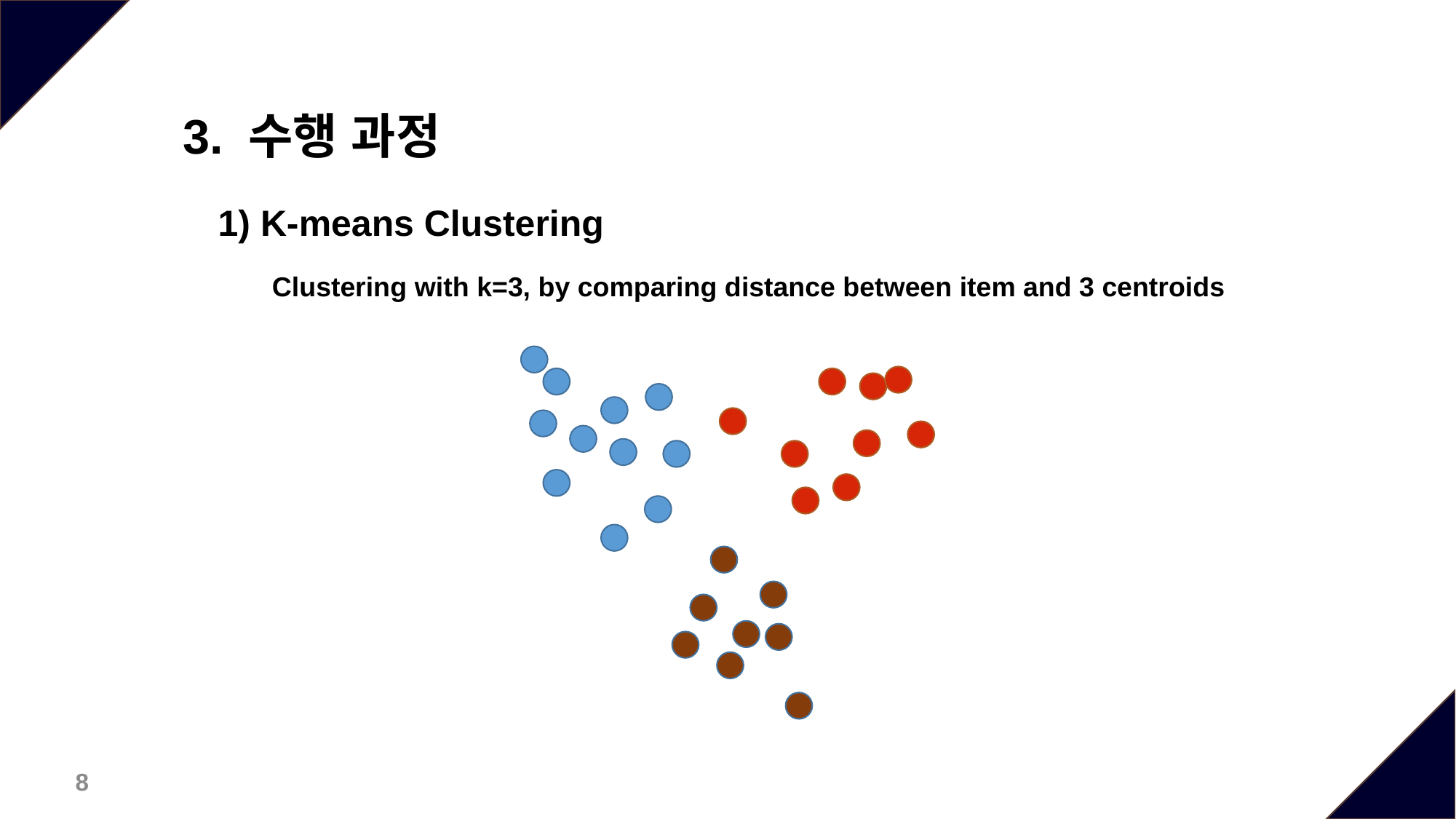

3. 수행 과정
1) K-means Clustering

Clustering with k=3, by comparing distance between item and 3 centroids

8